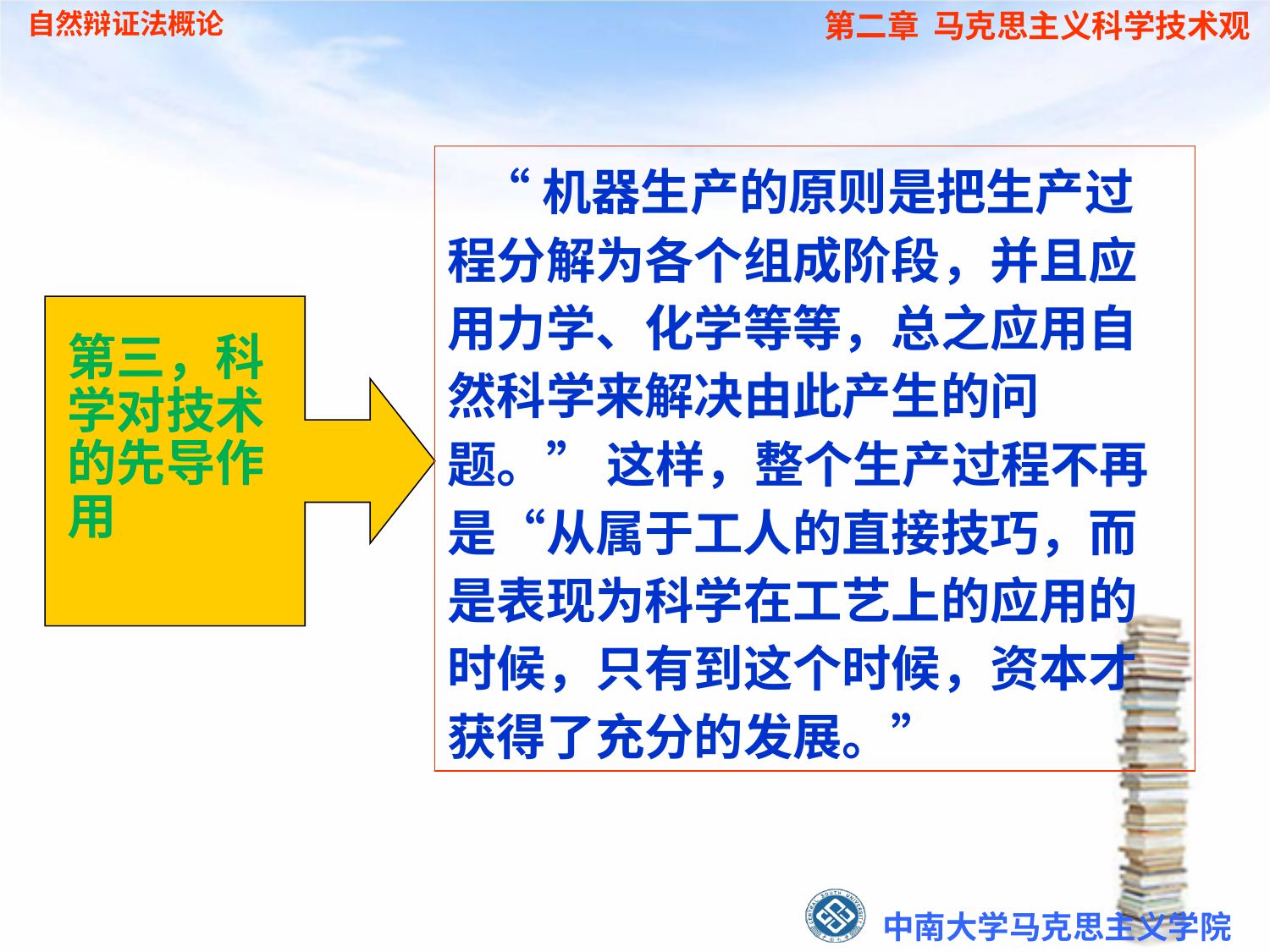

“机器生产的原则是把生产过程分解为各个组成阶段，并且应用力学、化学等等，总之应用自然科学来解决由此产生的问题。” 这样，整个生产过程不再是“从属于工人的直接技巧，而是表现为科学在工艺上的应用的时候，只有到这个时候，资本才获得了充分的发展。”

第三，科学对技术的先导作用